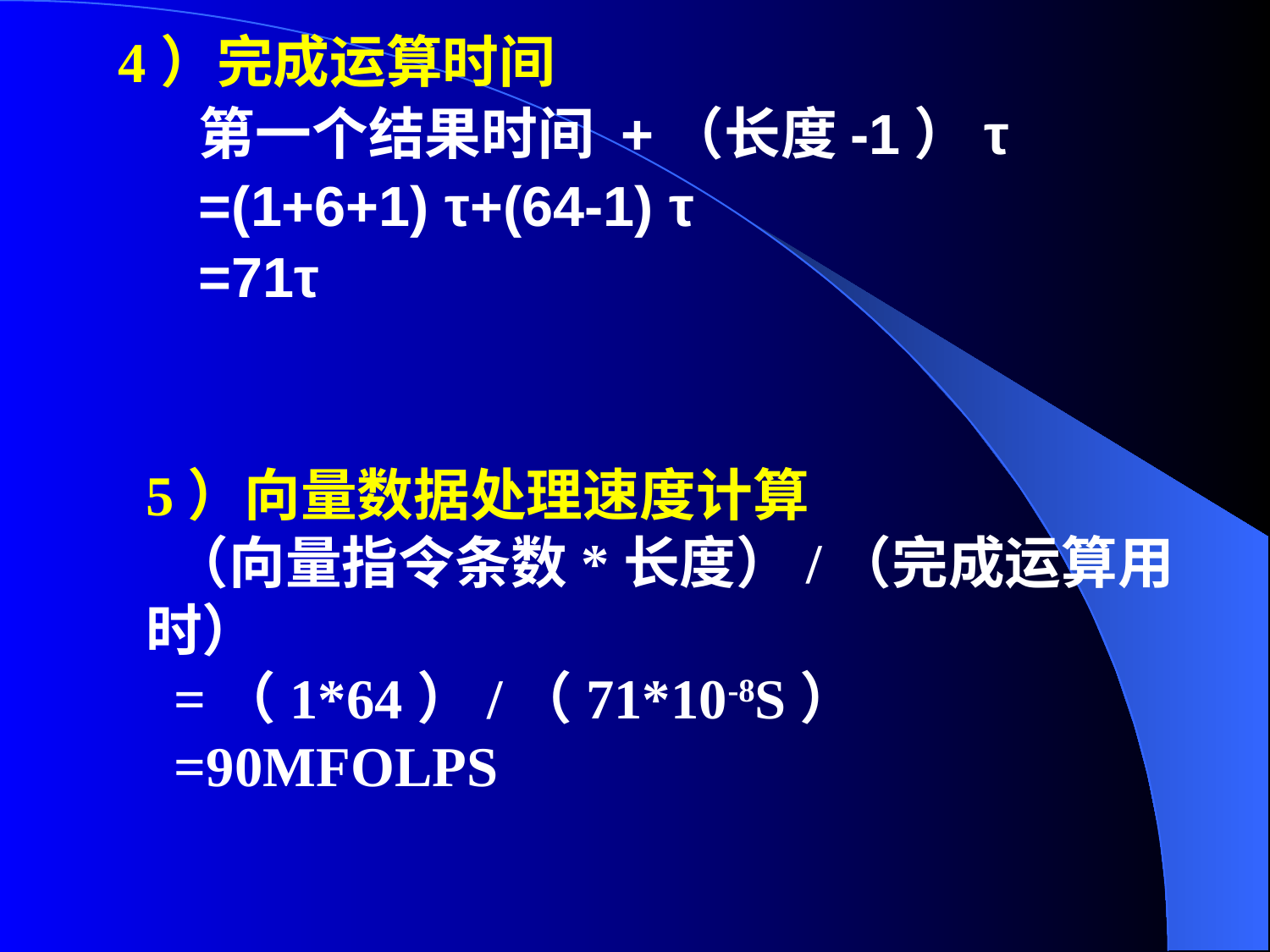

4）完成运算时间
第一个结果时间 +（长度-1）τ
=(1+6+1) τ+(64-1) τ
=71τ

5）向量数据处理速度计算
 （向量指令条数*长度）/（完成运算用时）
  =（1*64）/（71*10-8S）
  =90MFOLPS
34